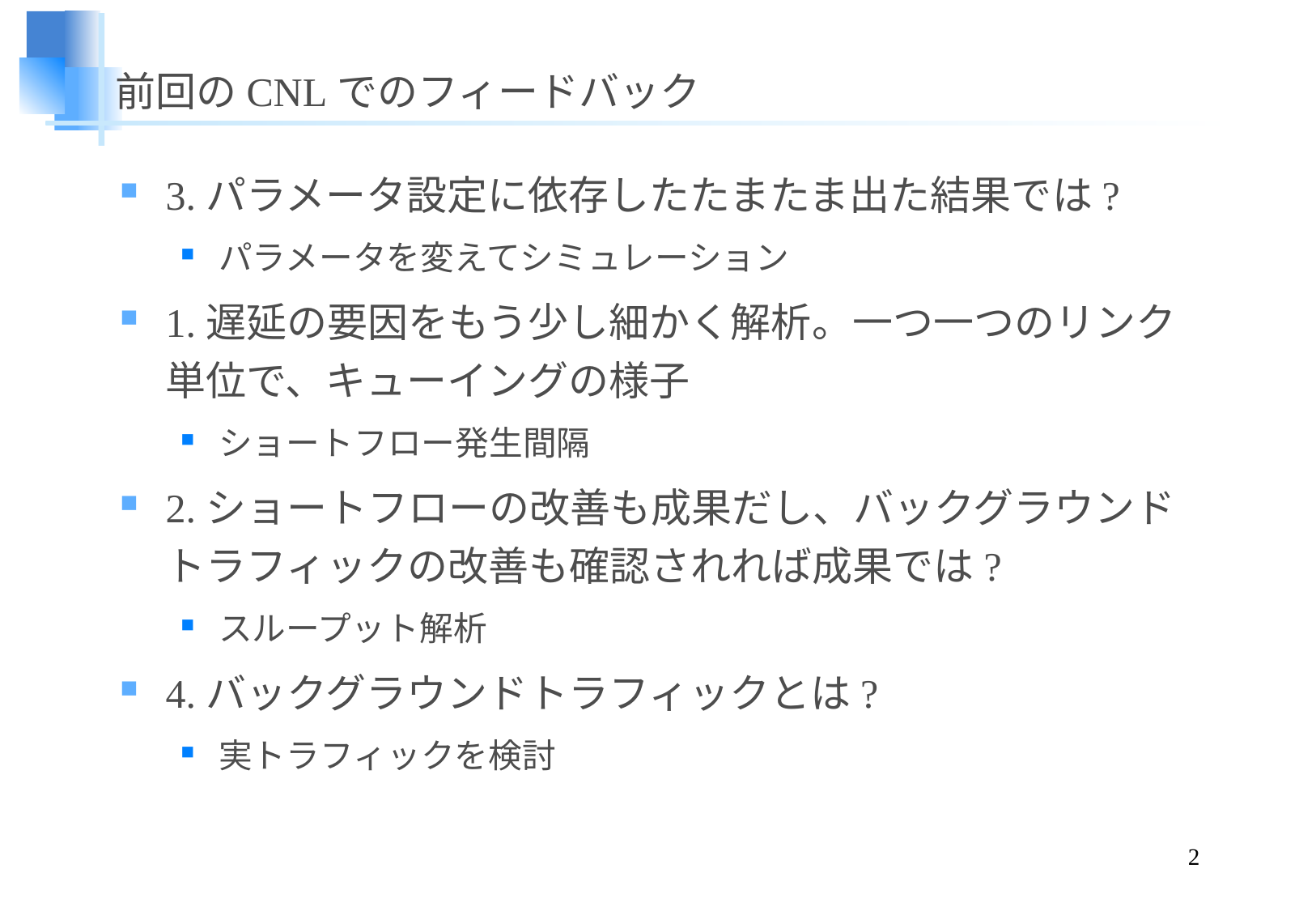

# 前回のCNLでのフィードバック
3.パラメータ設定に依存したたまたま出た結果では?
パラメータを変えてシミュレーション
1.遅延の要因をもう少し細かく解析。一つ一つのリンク単位で、キューイングの様子
ショートフロー発生間隔
2.ショートフローの改善も成果だし、バックグラウンドトラフィックの改善も確認されれば成果では?
スループット解析
4.バックグラウンドトラフィックとは?
実トラフィックを検討
2